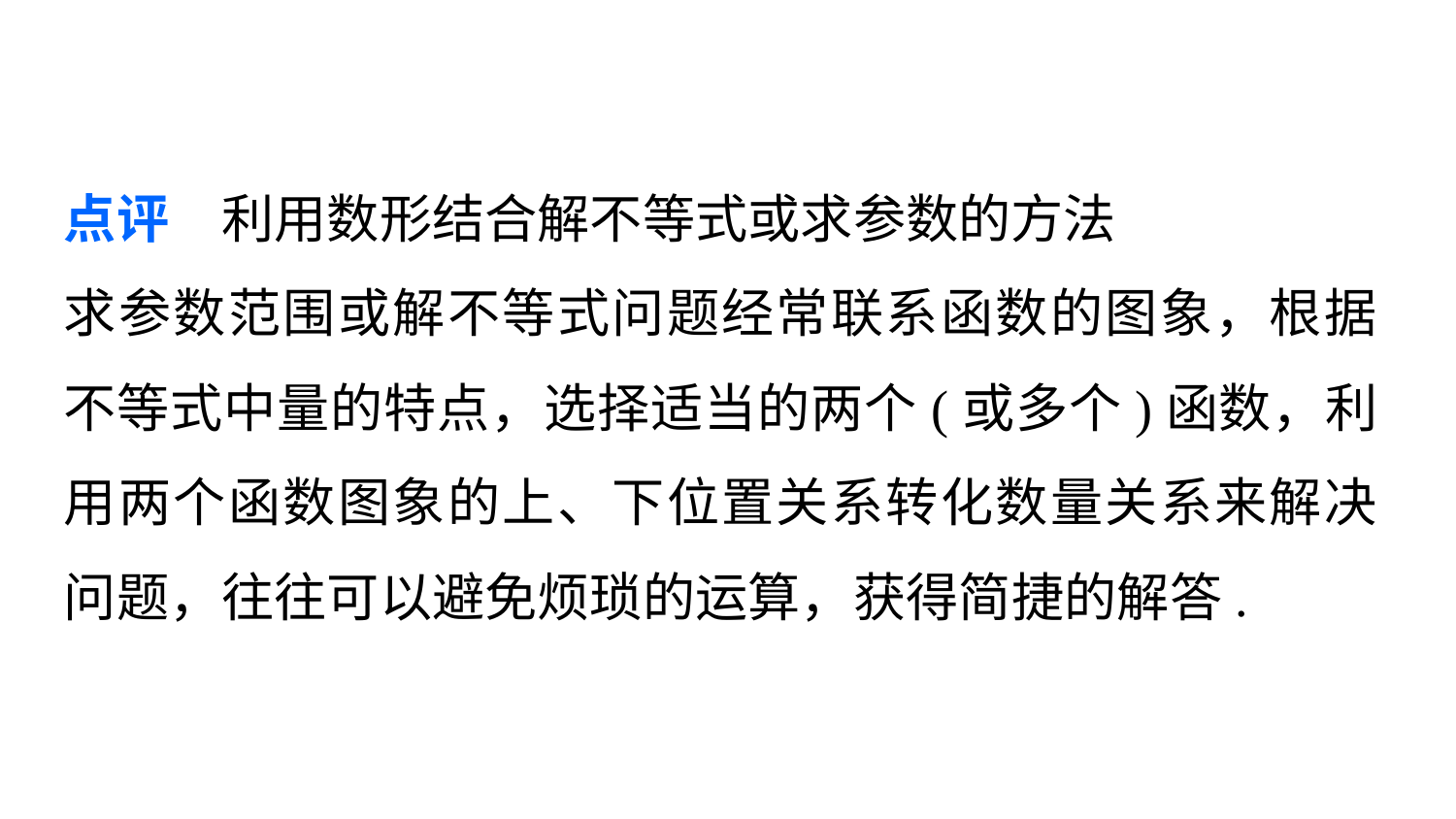

点评　利用数形结合解不等式或求参数的方法
求参数范围或解不等式问题经常联系函数的图象，根据不等式中量的特点，选择适当的两个(或多个)函数，利用两个函数图象的上、下位置关系转化数量关系来解决问题，往往可以避免烦琐的运算，获得简捷的解答.